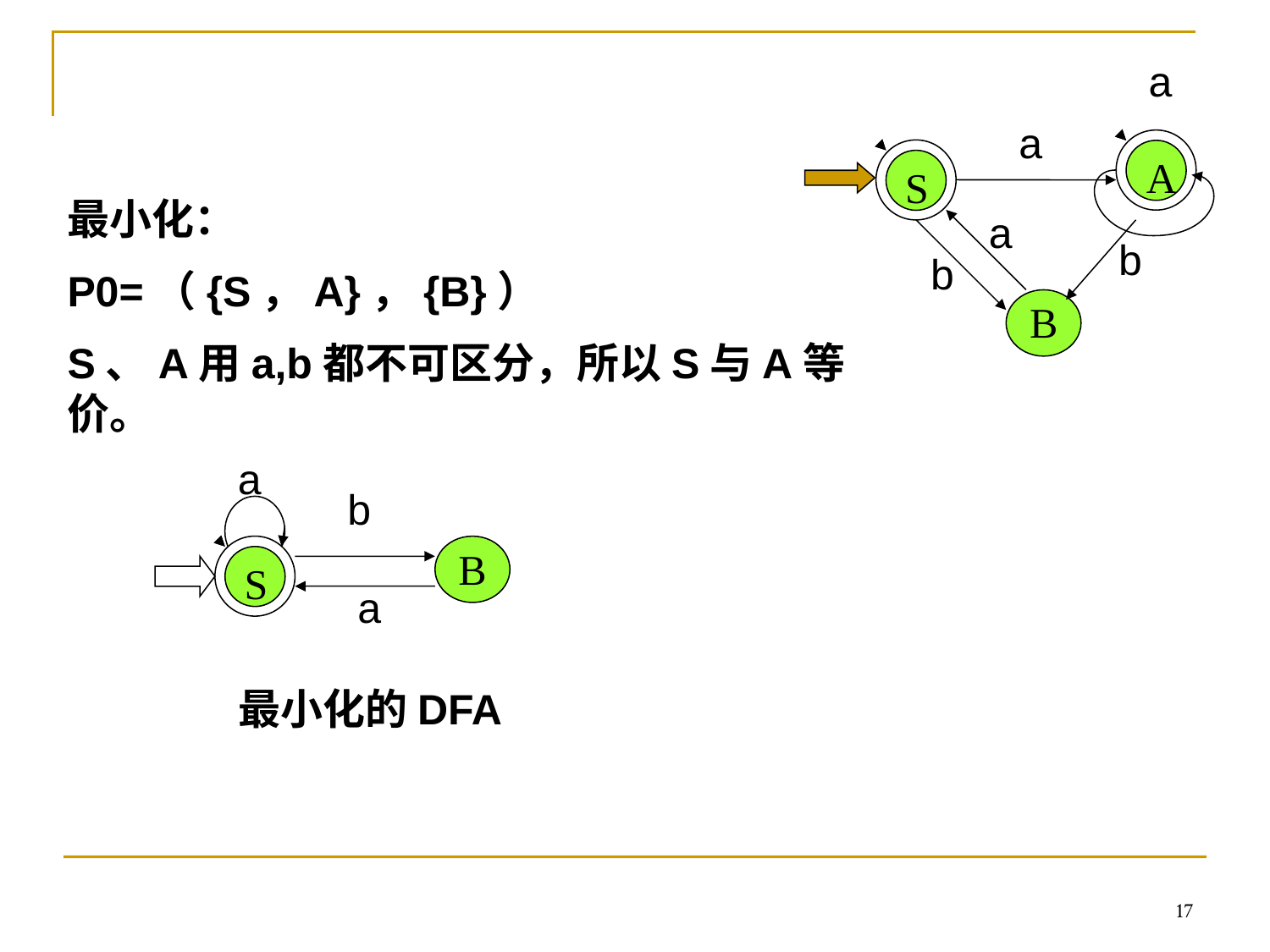

a
a

A

S

a

b
b

B

最小化：
P0=（{S，A}，{B}）
S、A用a,b都不可区分，所以S与A等价。

a
b

S

B

a

最小化的DFA
17